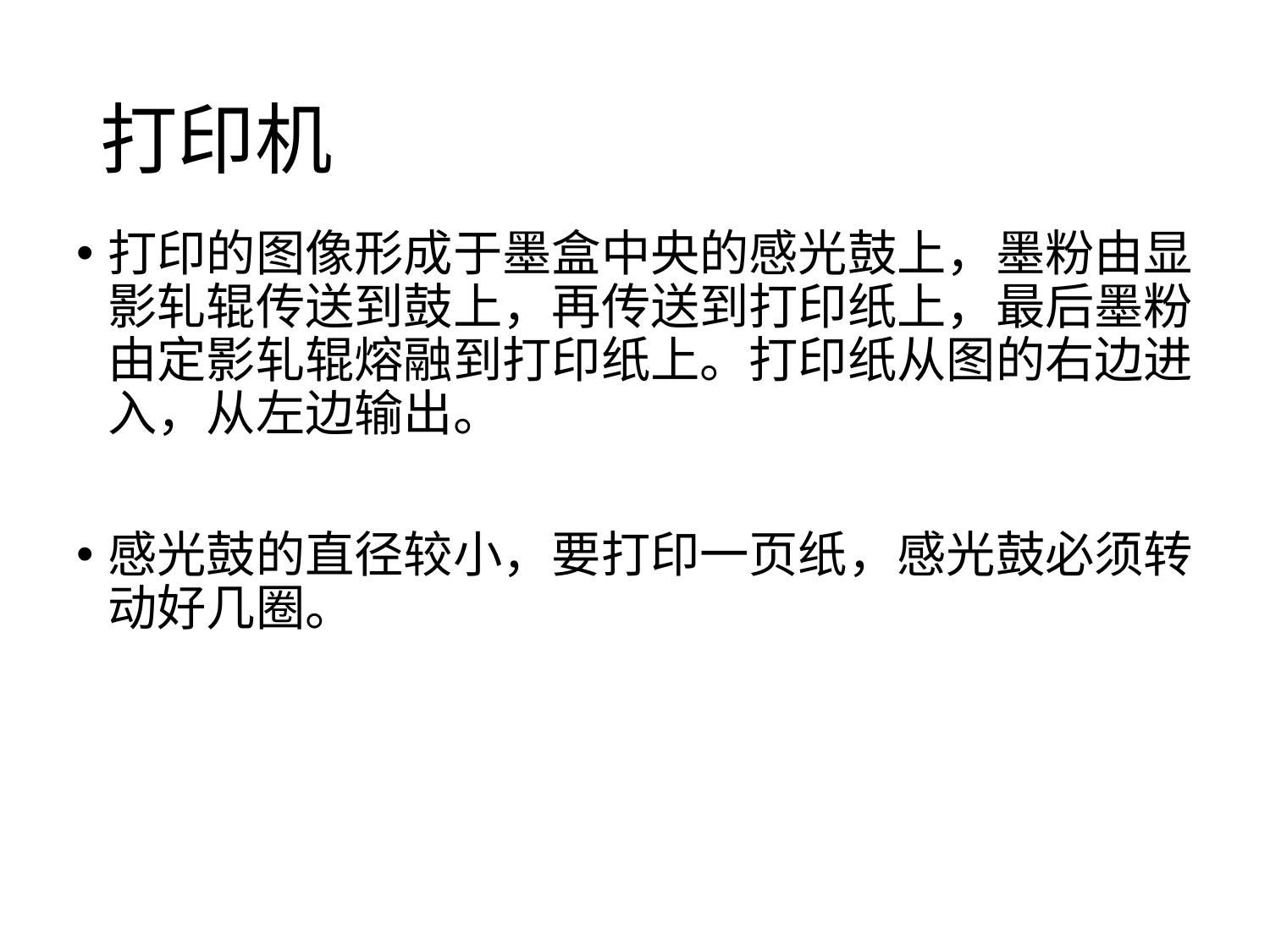

# 打印机
打印的图像形成于墨盒中央的感光鼓上，墨粉由显影轧辊传送到鼓上，再传送到打印纸上，最后墨粉由定影轧辊熔融到打印纸上。打印纸从图的右边进入，从左边输出。

感光鼓的直径较小，要打印一页纸，感光鼓必须转动好几圈。